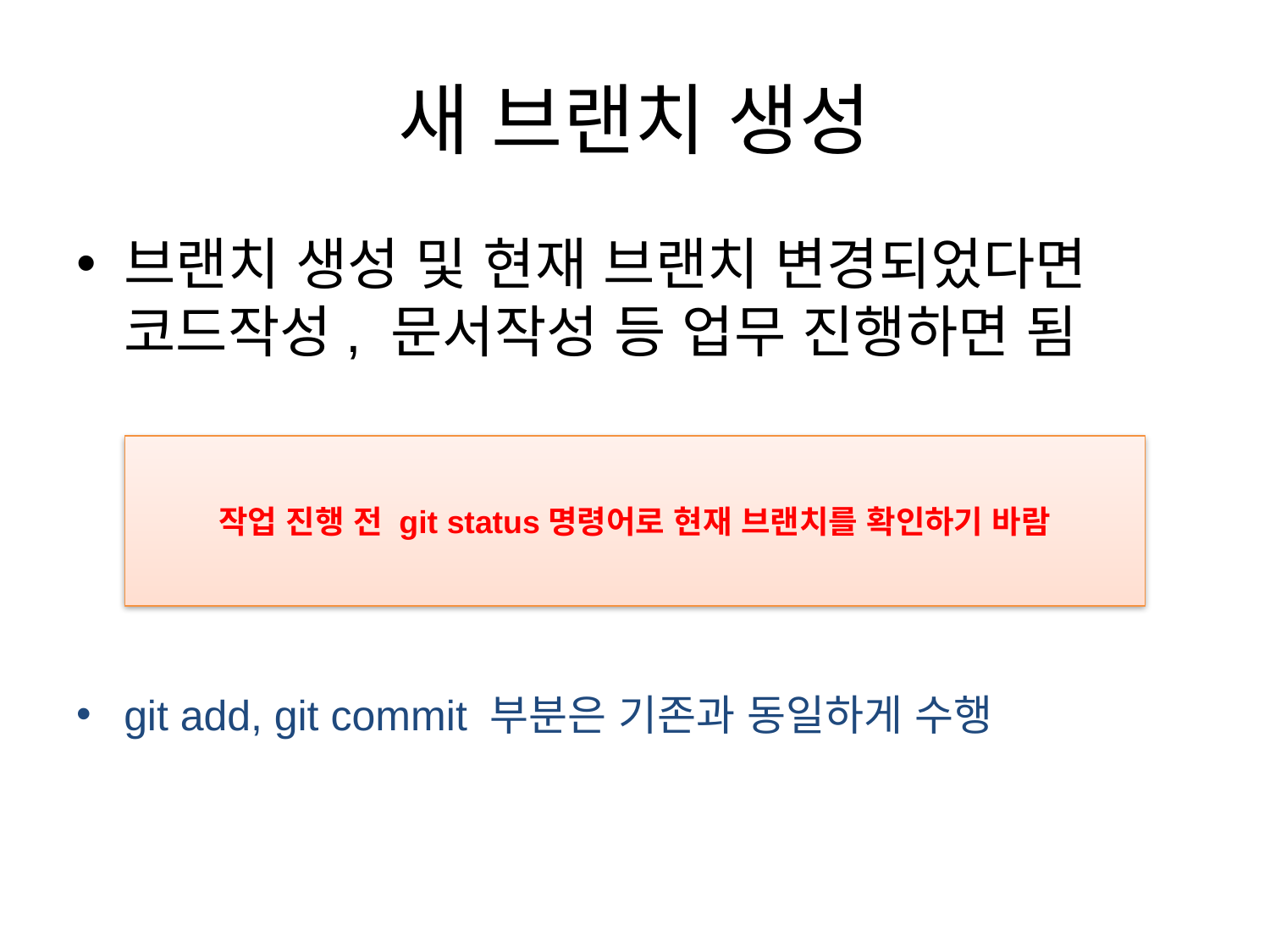

# 새 브랜치 생성
브랜치 생성 및 현재 브랜치 변경되었다면 코드작성, 문서작성 등 업무 진행하면 됨

git add, git commit 부분은 기존과 동일하게 수행
작업 진행 전 git status명령어로 현재 브랜치를 확인하기 바람